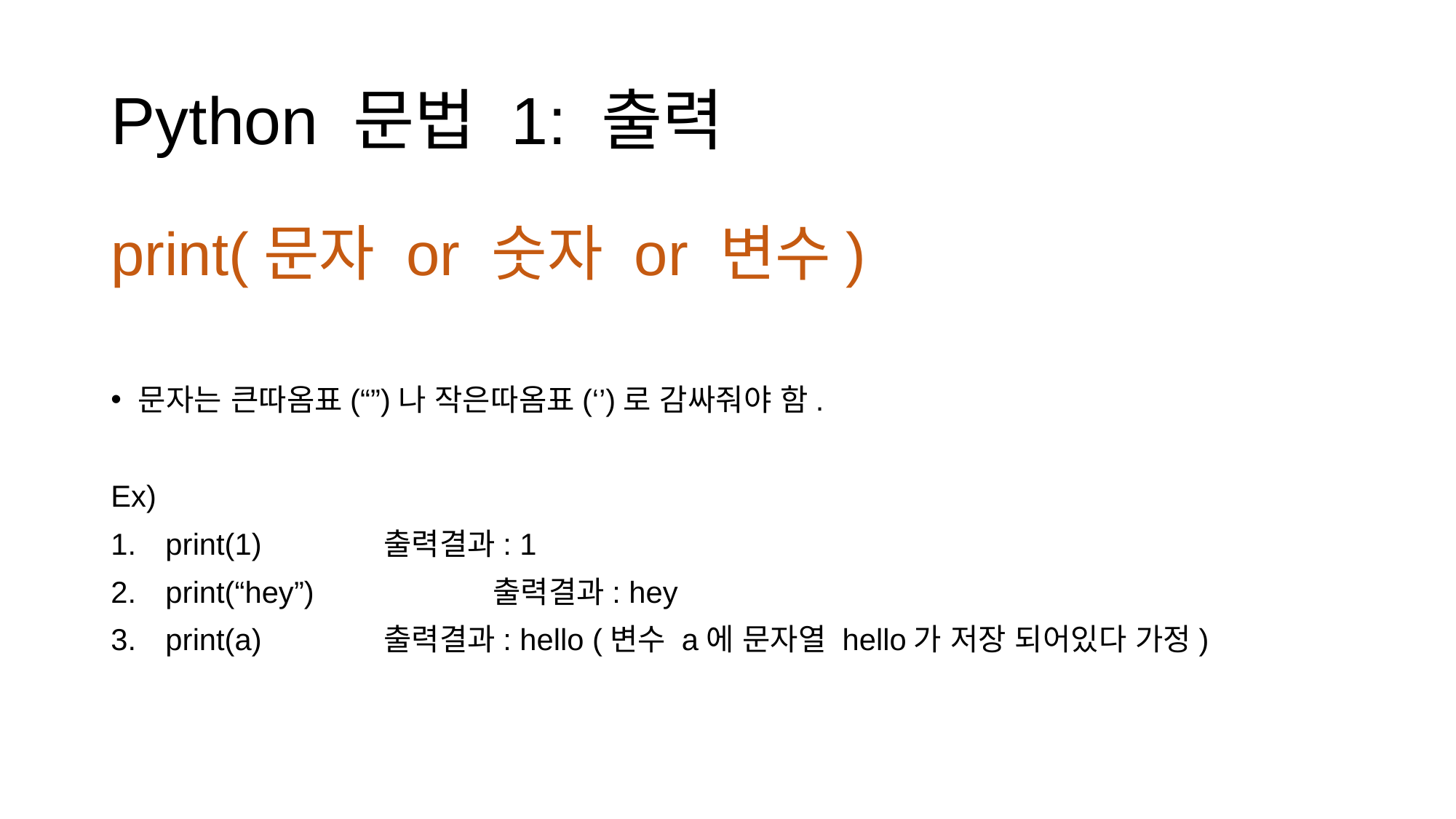

# Python 문법 1: 출력
print(문자 or 숫자 or 변수)

문자는 큰따옴표(“”)나 작은따옴표(‘’)로 감싸줘야 함.

Ex)
print(1)		출력결과: 1
print(“hey”)		출력결과: hey
print(a)		출력결과: hello (변수 a에 문자열 hello가 저장 되어있다 가정)